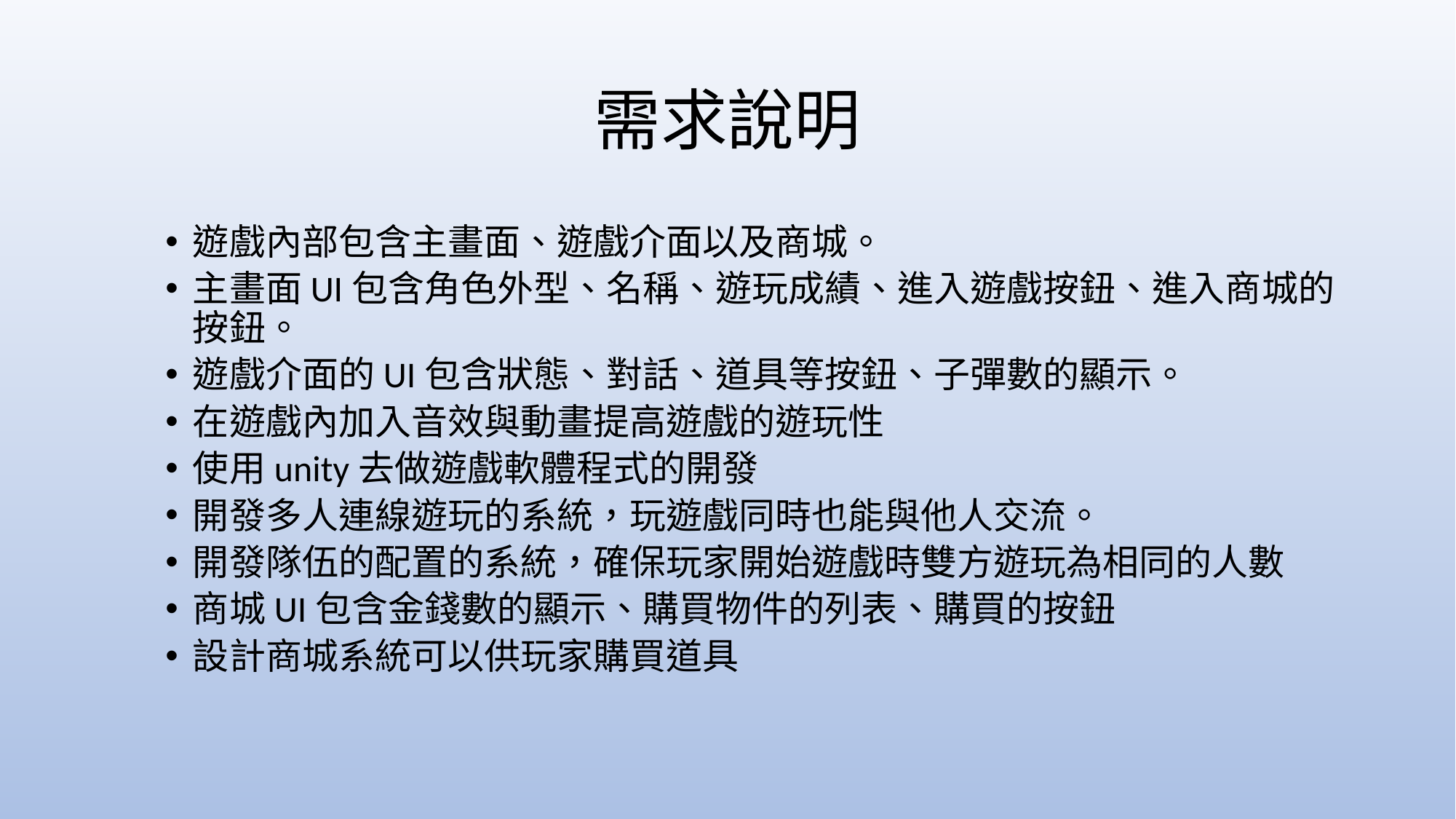

# 需求說明
遊戲內部包含主畫面、遊戲介面以及商城。
主畫面UI包含角色外型、名稱、遊玩成績、進入遊戲按鈕、進入商城的按鈕。
遊戲介面的UI包含狀態、對話、道具等按鈕、子彈數的顯示。
在遊戲內加入音效與動畫提高遊戲的遊玩性
使用unity去做遊戲軟體程式的開發
開發多人連線遊玩的系統，玩遊戲同時也能與他人交流。
開發隊伍的配置的系統，確保玩家開始遊戲時雙方遊玩為相同的人數
商城UI包含金錢數的顯示、購買物件的列表、購買的按鈕
設計商城系統可以供玩家購買道具